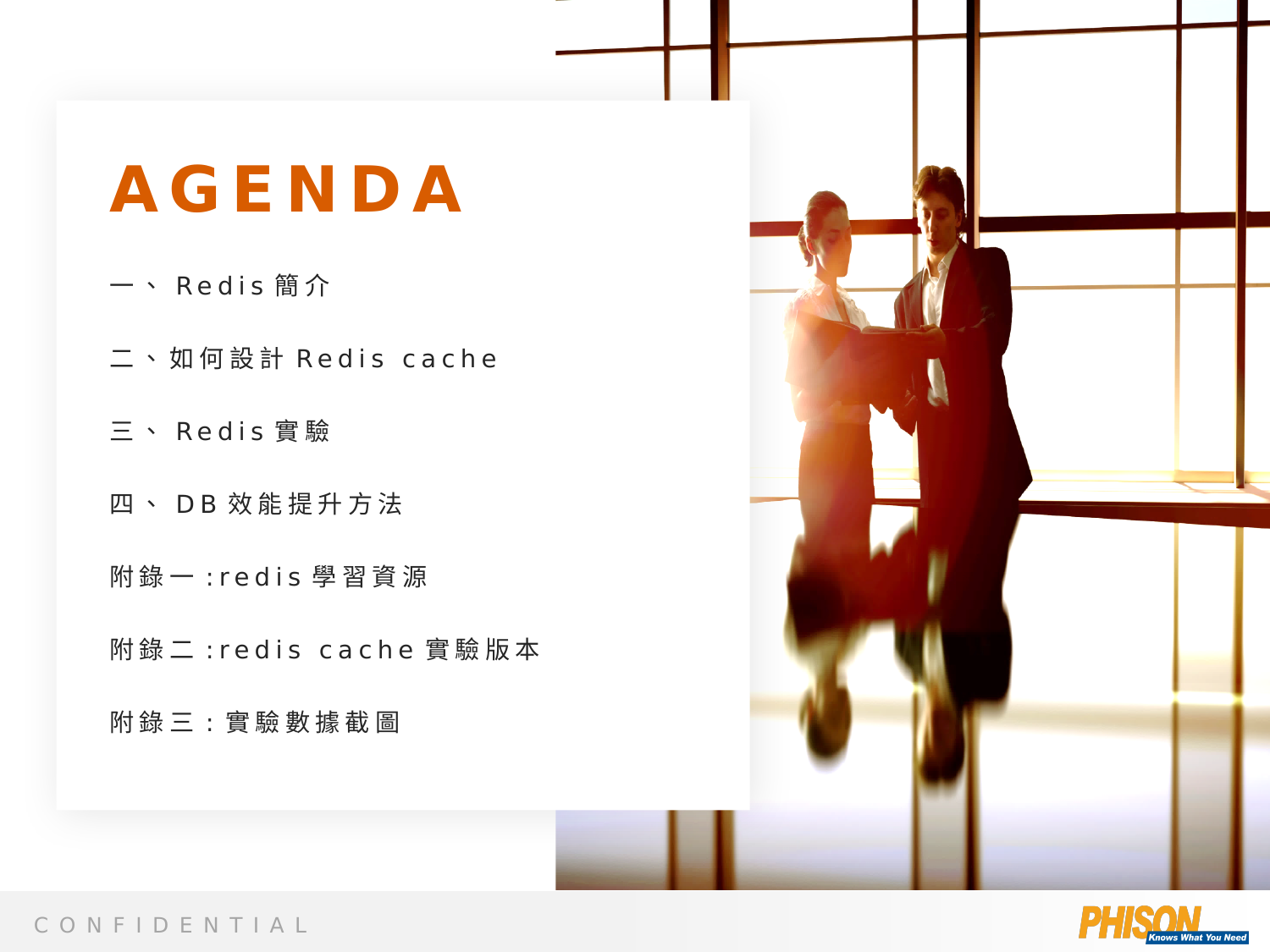

一、Redis簡介
二、如何設計Redis cache
三、Redis實驗
四、DB效能提升方法
附錄一:redis學習資源
附錄二:redis cache實驗版本
附錄三:實驗數據截圖